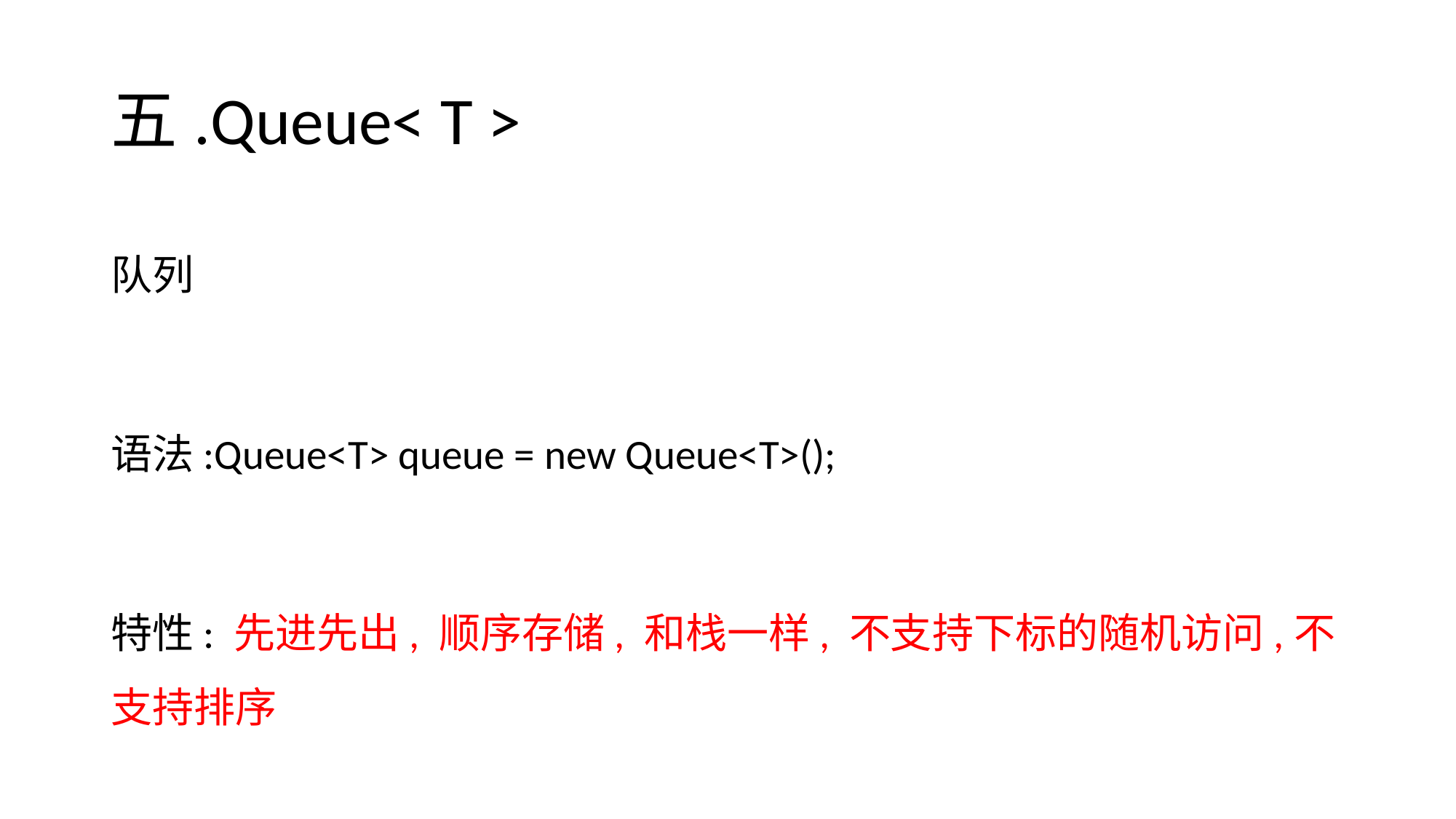

# 五.Queue< T >
队列

语法:Queue<T> queue = new Queue<T>();

特性: 先进先出, 顺序存储, 和栈一样, 不支持下标的随机访问,不支持排序